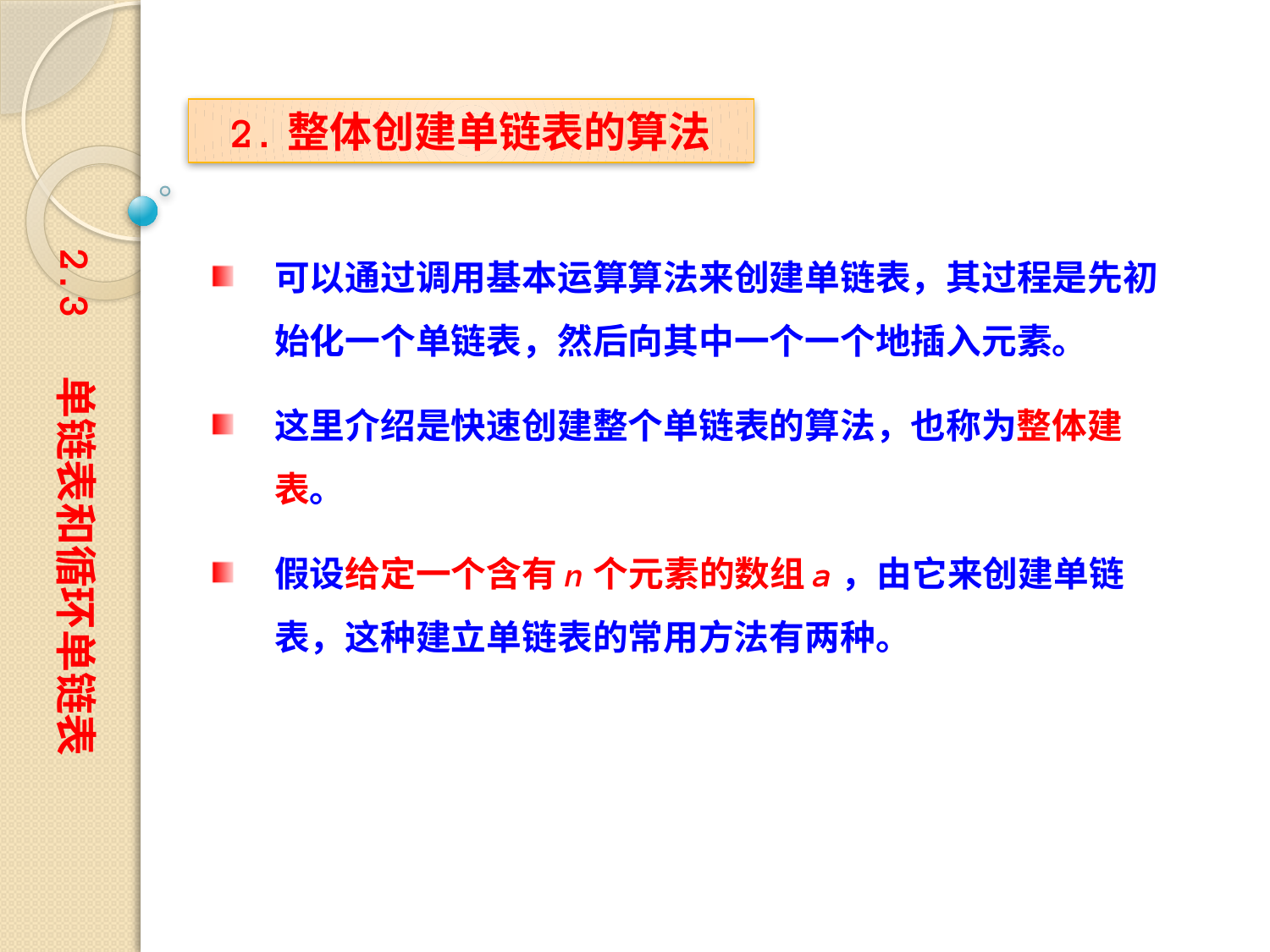

2.整体创建单链表的算法
可以通过调用基本运算算法来创建单链表，其过程是先初始化一个单链表，然后向其中一个一个地插入元素。
这里介绍是快速创建整个单链表的算法，也称为整体建表。
假设给定一个含有n个元素的数组a，由它来创建单链表，这种建立单链表的常用方法有两种。
2.3  单链表和循环单链表